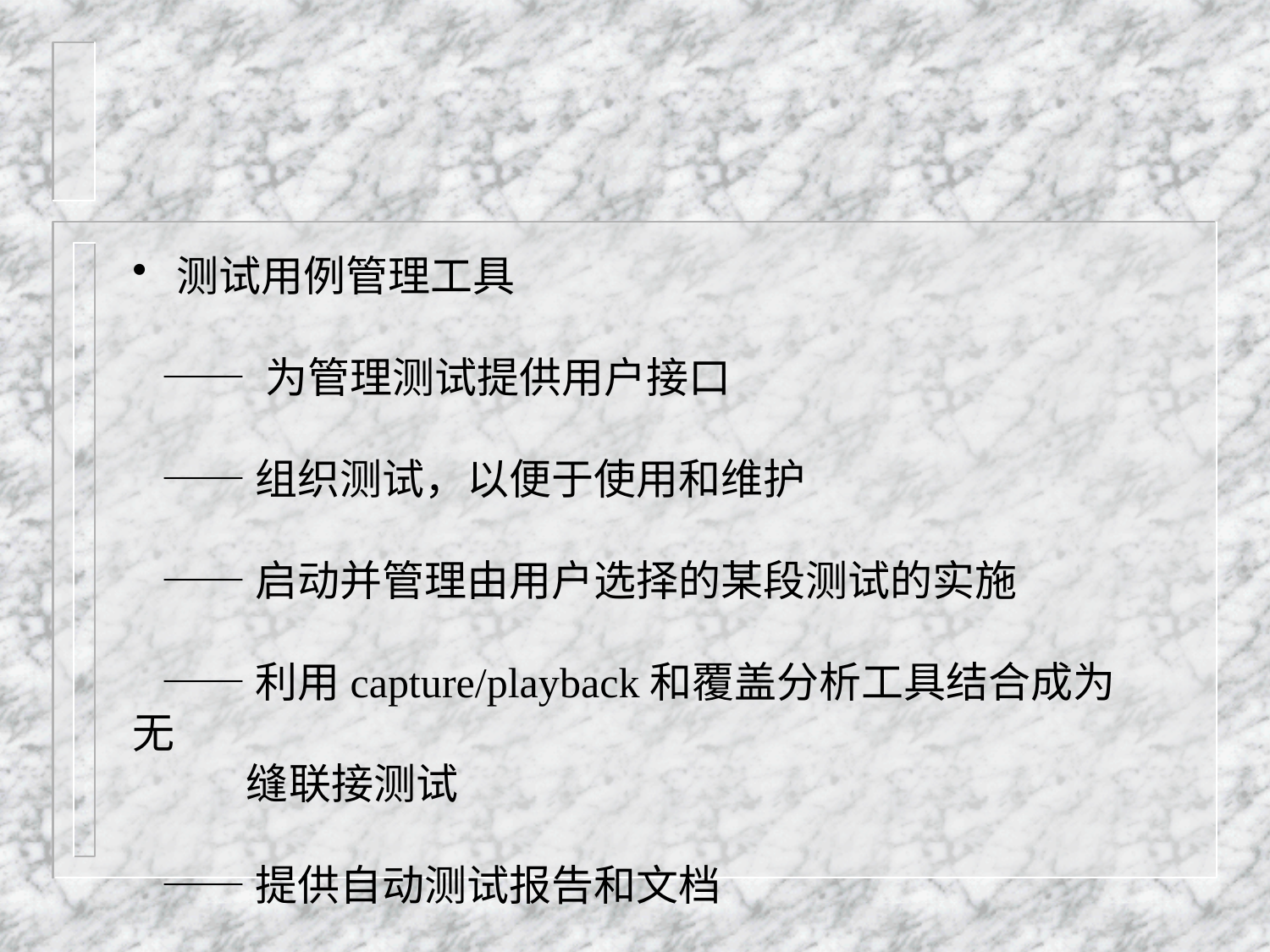

测试用例管理工具
   —— 为管理测试提供用户接口
   —— 组织测试，以便于使用和维护
   —— 启动并管理由用户选择的某段测试的实施
   —— 利用capture/playback和覆盖分析工具结合成为无
            缝联接测试
   —— 提供自动测试报告和文档